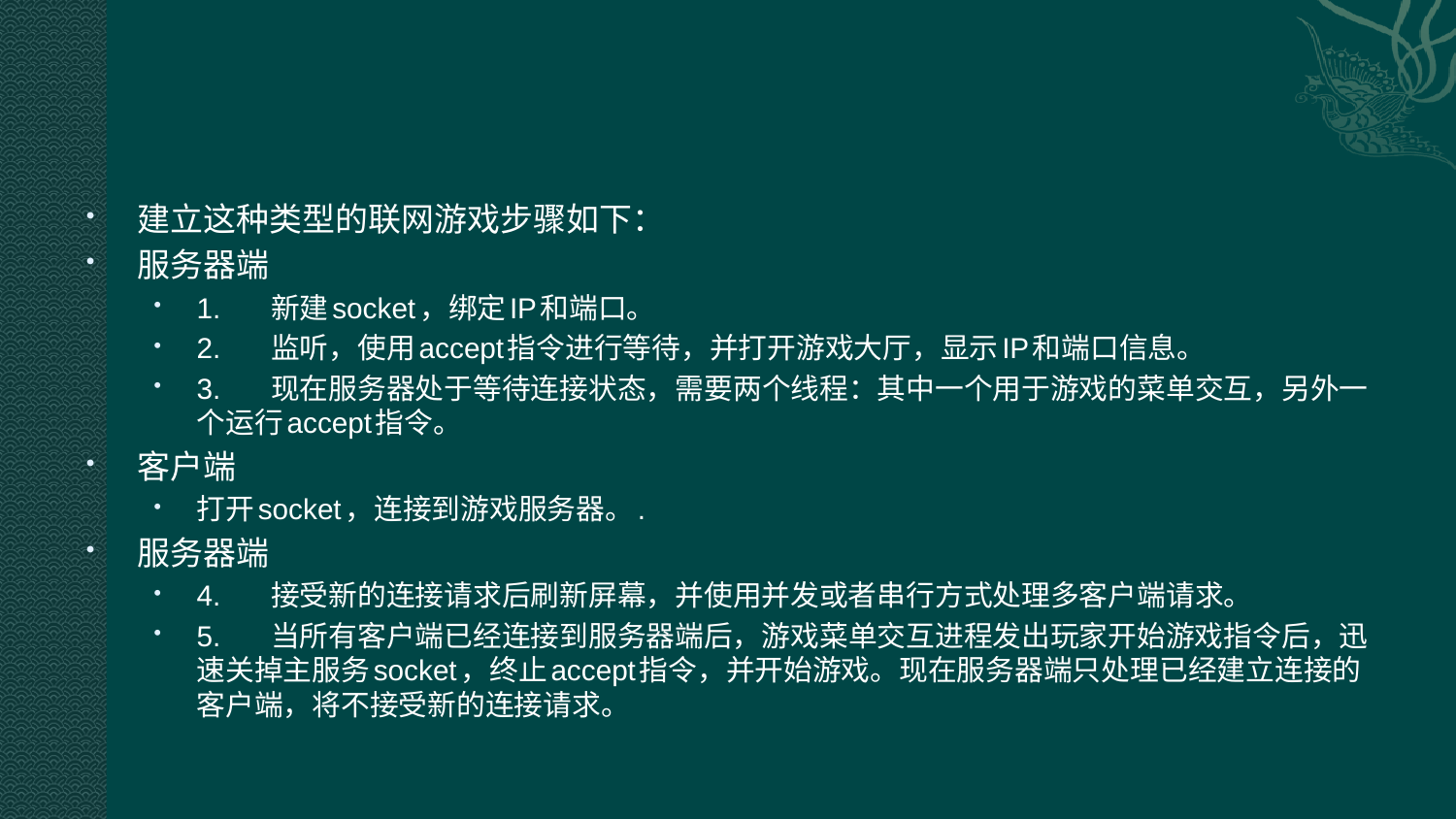

#
建立这种类型的联网游戏步骤如下：
服务器端
1.	新建socket，绑定IP和端口。
2.	监听，使用accept指令进行等待，并打开游戏大厅，显示IP和端口信息。
3.	现在服务器处于等待连接状态，需要两个线程：其中一个用于游戏的菜单交互，另外一个运行accept指令。
客户端
打开socket，连接到游戏服务器。.
服务器端
4.	接受新的连接请求后刷新屏幕，并使用并发或者串行方式处理多客户端请求。
5.	当所有客户端已经连接到服务器端后，游戏菜单交互进程发出玩家开始游戏指令后，迅速关掉主服务socket，终止accept指令，并开始游戏。现在服务器端只处理已经建立连接的客户端，将不接受新的连接请求。